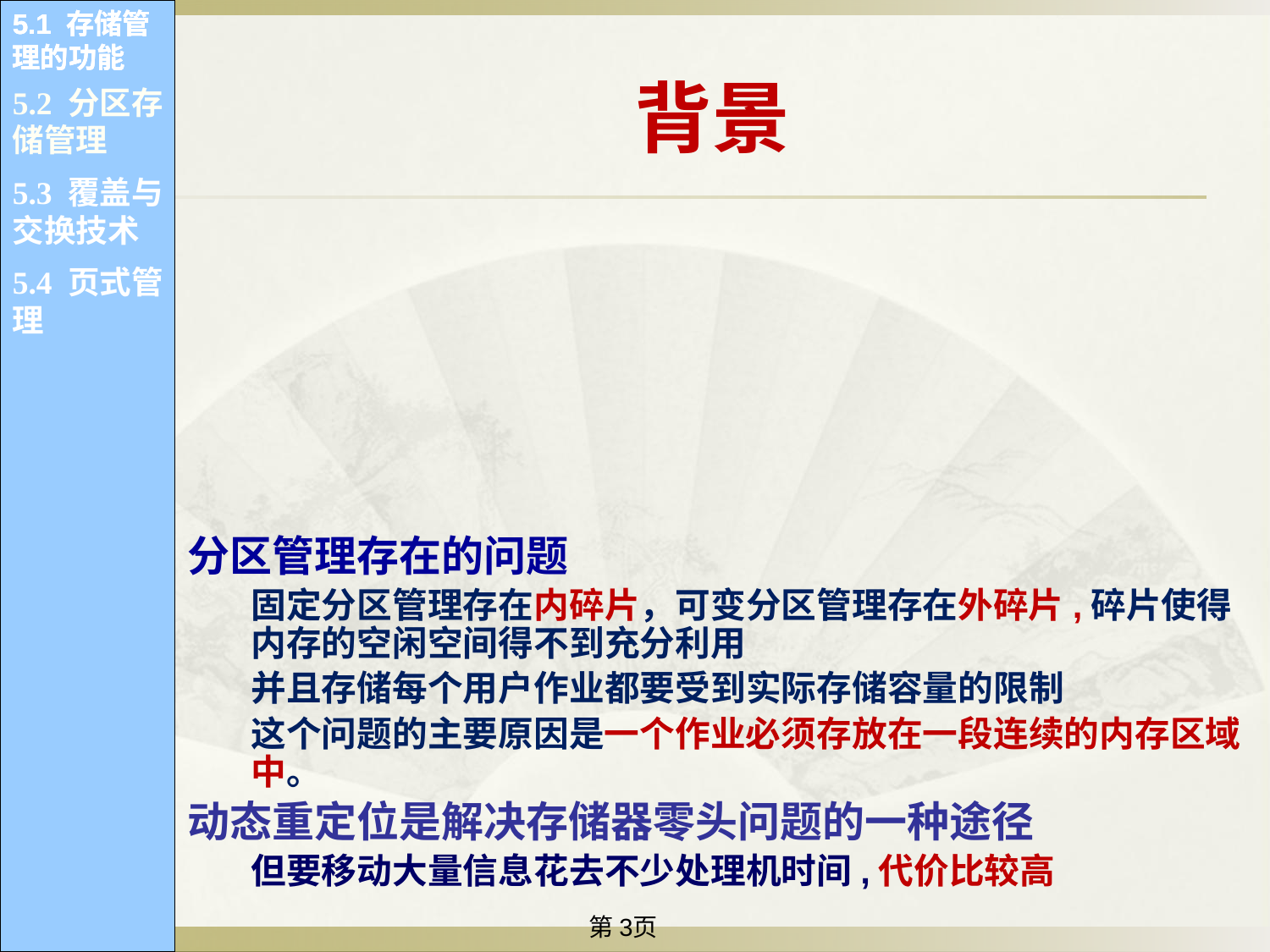

5.1 存储管理的功能

5.1 存储管理的功能
5.1 存储管理的功能
5.1 存储管理的功能

5.1 存储管理的功能

5.1 存储管理的功能
5.1 存储管理的功能
5.1 存储管理的功能

5.1 存储管理的功能

5.1 存储管理的功能
5.1 存储管理的功能
5.1 存储管理的功能
背景
5.2 分区存储管理
5.1.1 内存的分配和回收
5.1.2 内存空间的共享
5.1.2 内存空间的共享
5.3 覆盖与交换技术
分区管理存在的问题
固定分区管理存在内碎片，可变分区管理存在外碎片,碎片使得内存的空闲空间得不到充分利用
并且存储每个用户作业都要受到实际存储容量的限制
这个问题的主要原因是一个作业必须存放在一段连续的内存区域中。
动态重定位是解决存储器零头问题的一种途径
但要移动大量信息花去不少处理机时间,代价比较高

5.1.3 存储保护
5.1.3 存储保护
5.4 页式管理
5.1.4 内存空间的扩充